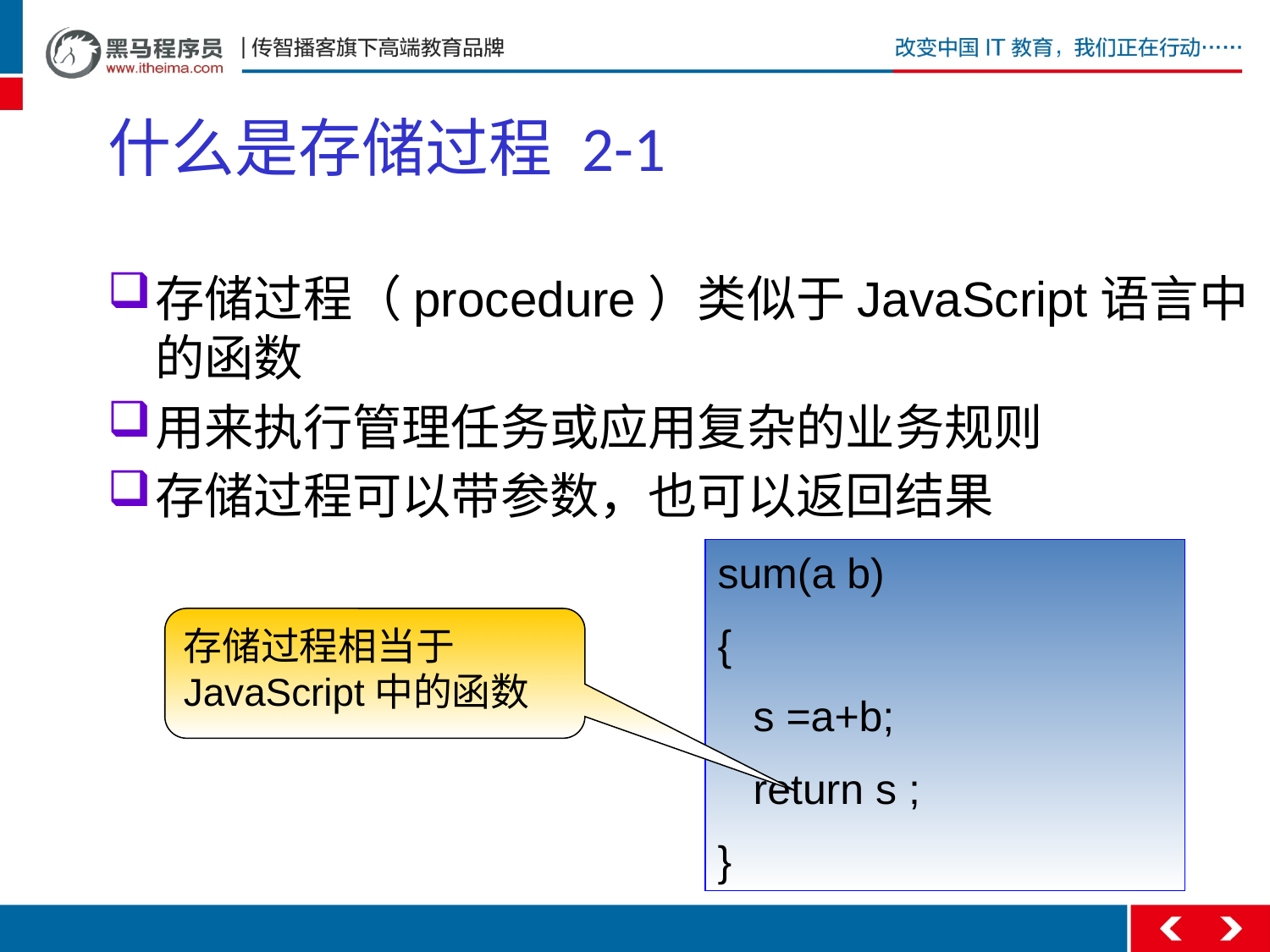

# 什么是存储过程 2-1
存储过程（procedure）类似于JavaScript语言中的函数
用来执行管理任务或应用复杂的业务规则
存储过程可以带参数，也可以返回结果
sum(a b)
{
   s =a+b;
   return s ;
}
存储过程相当于JavaScript中的函数